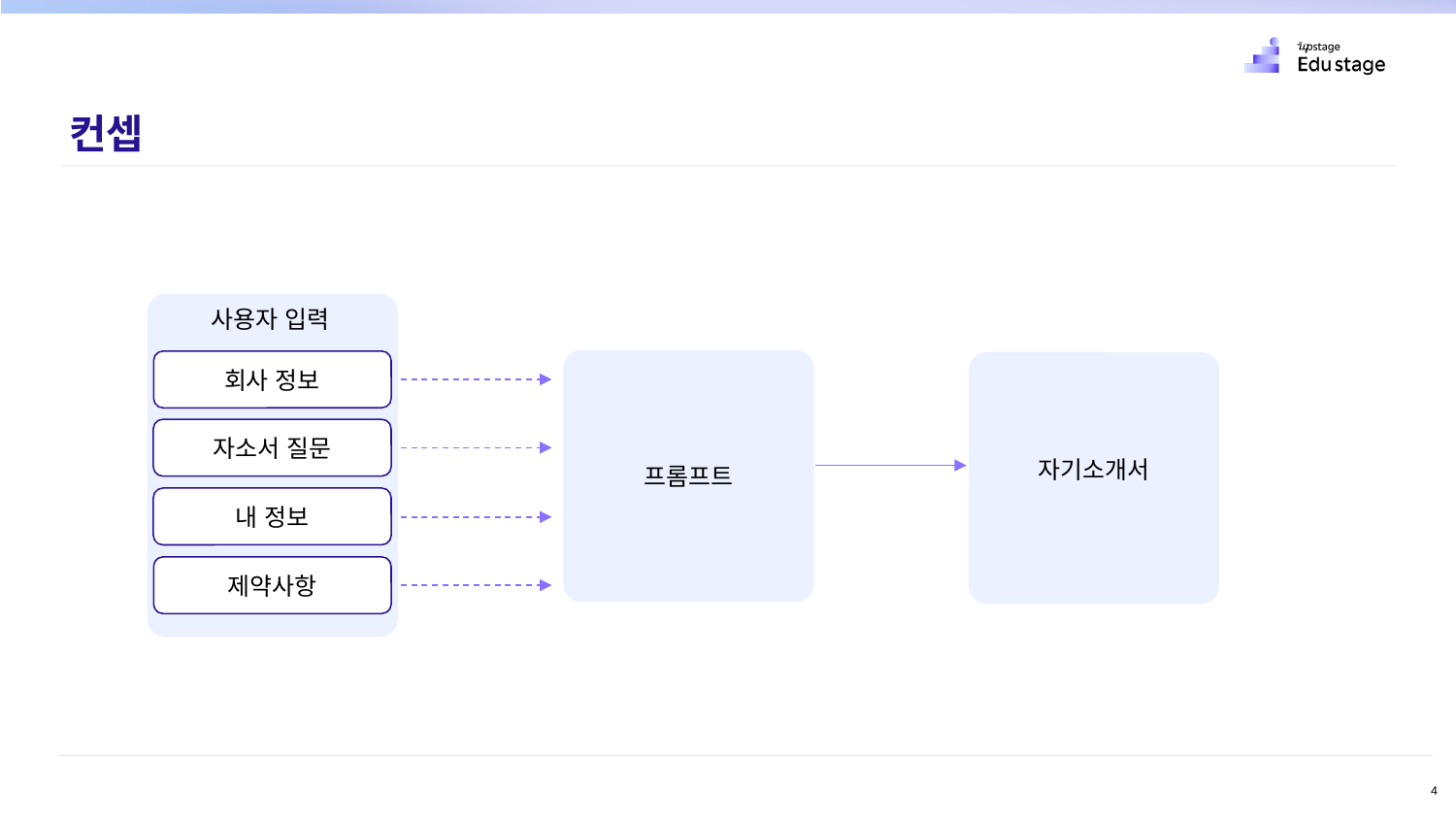

컨셉

사용자 입력

프롬프트
회사 정보

자기소개서
자소서 질문
내 정보
제약사항